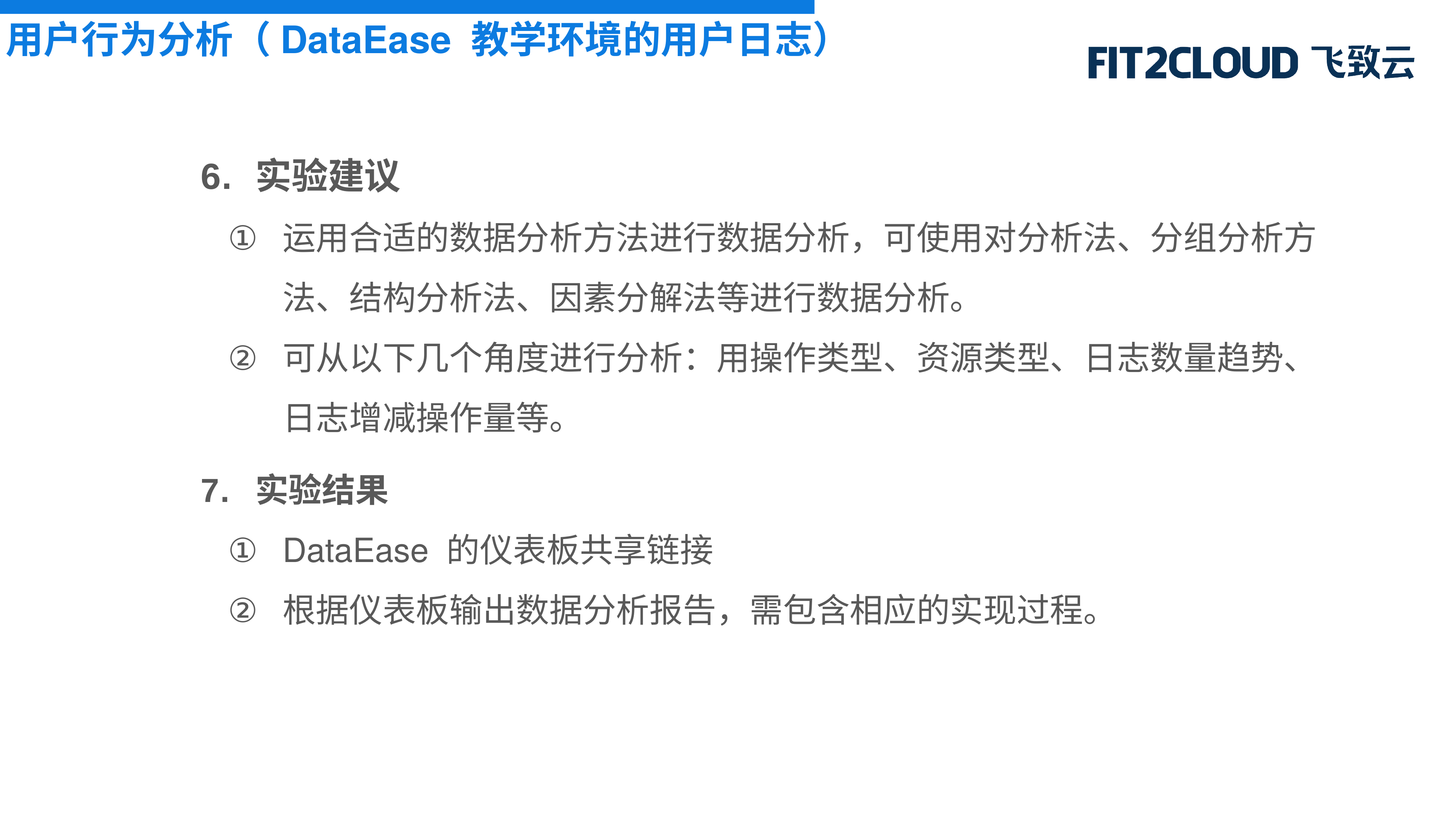

用户行为分析（DataEase 教学环境的用户日志）
实验建议
运用合适的数据分析方法进行数据分析，可使用对分析法、分组分析方法、结构分析法、因素分解法等进行数据分析。
可从以下几个角度进行分析：用操作类型、资源类型、日志数量趋势、日志增减操作量等。
实验结果
DataEase 的仪表板共享链接
根据仪表板输出数据分析报告，需包含相应的实现过程。